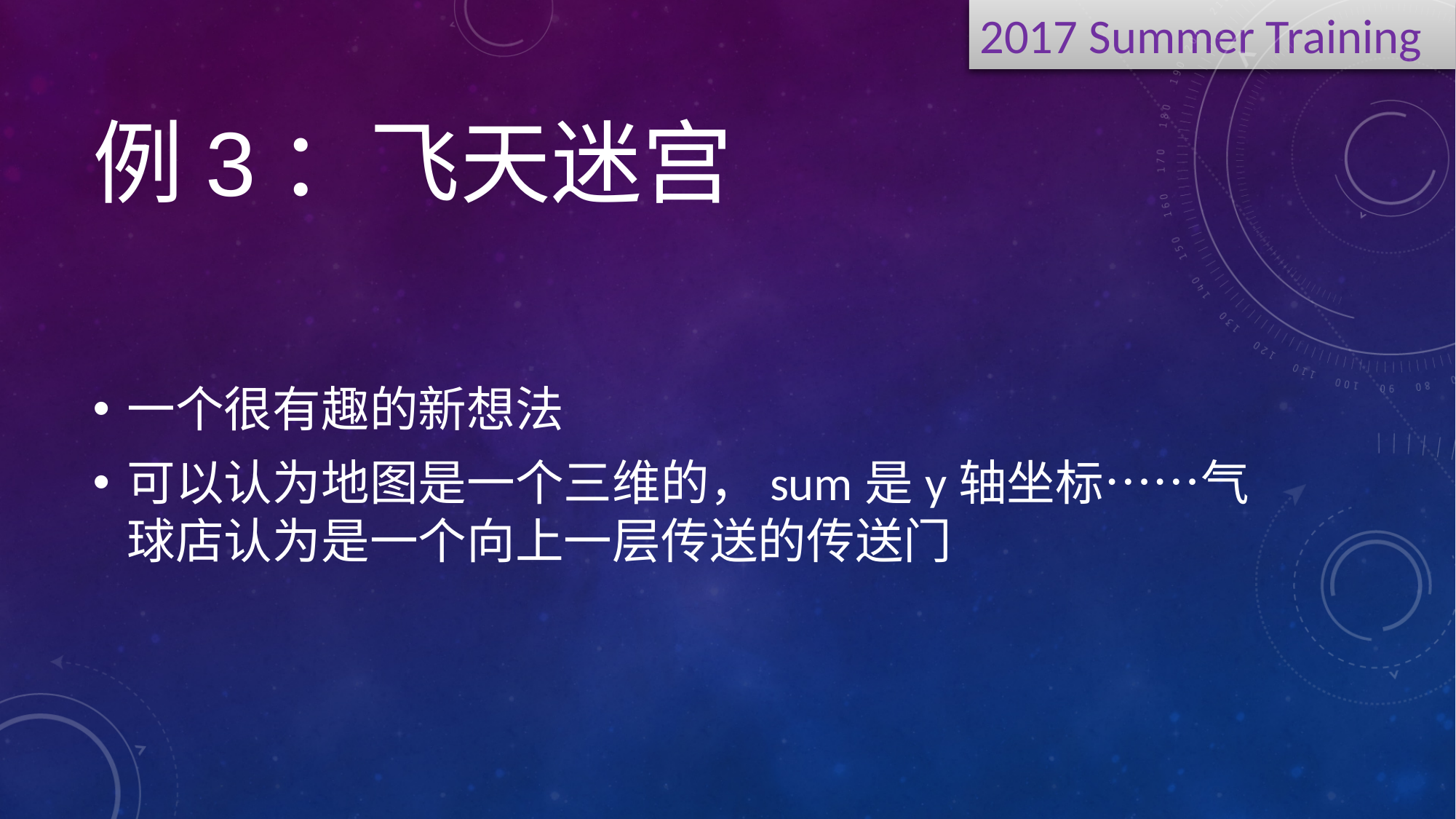

# 例3：飞天迷宫
一个很有趣的新想法
可以认为地图是一个三维的，sum是y轴坐标……气球店认为是一个向上一层传送的传送门